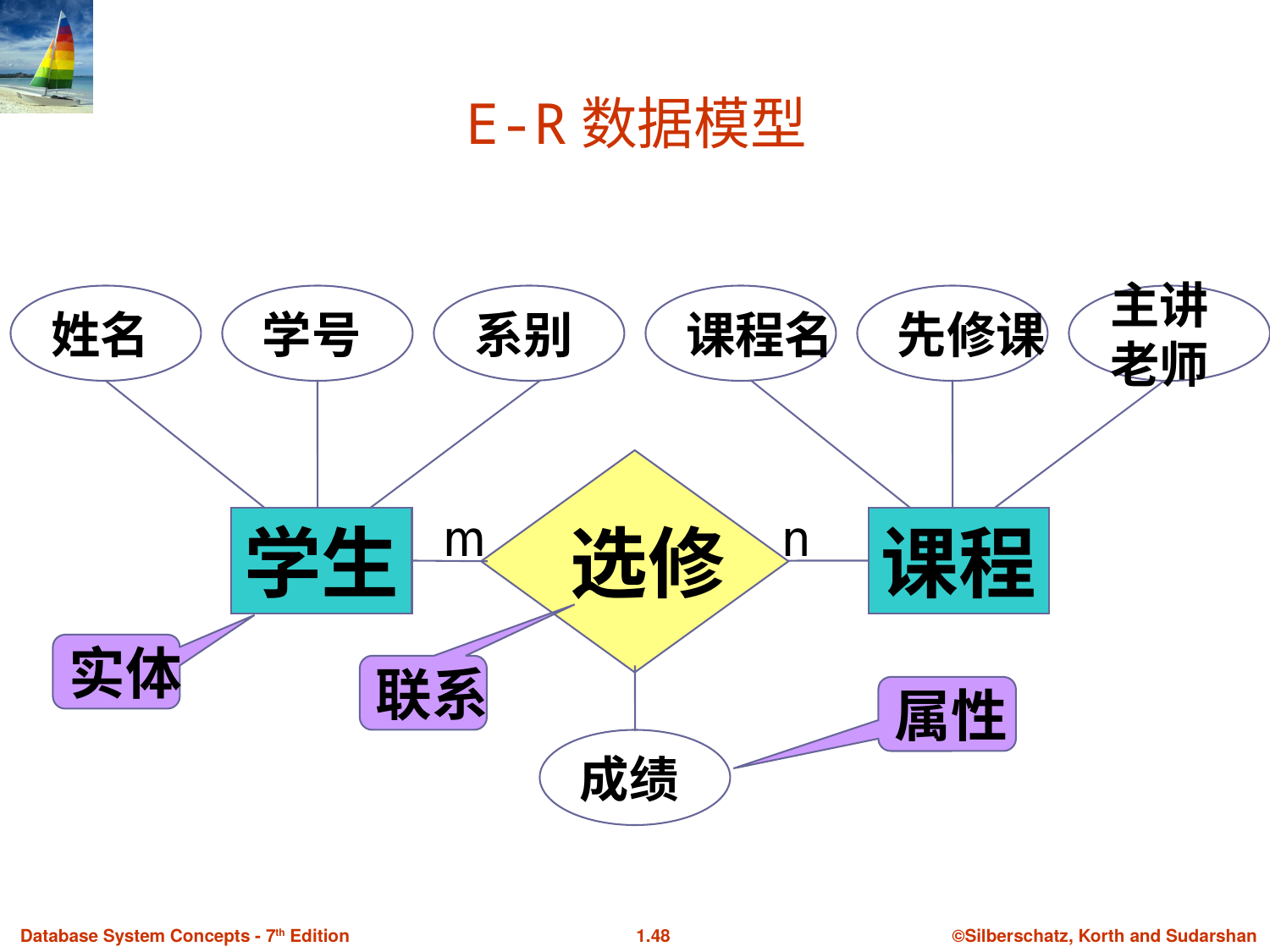

# E-R数据模型
姓名
学号
系别
课程名
先修课
主讲
老师

选修
学生
课程

实体
联系

属性
成绩
m
n